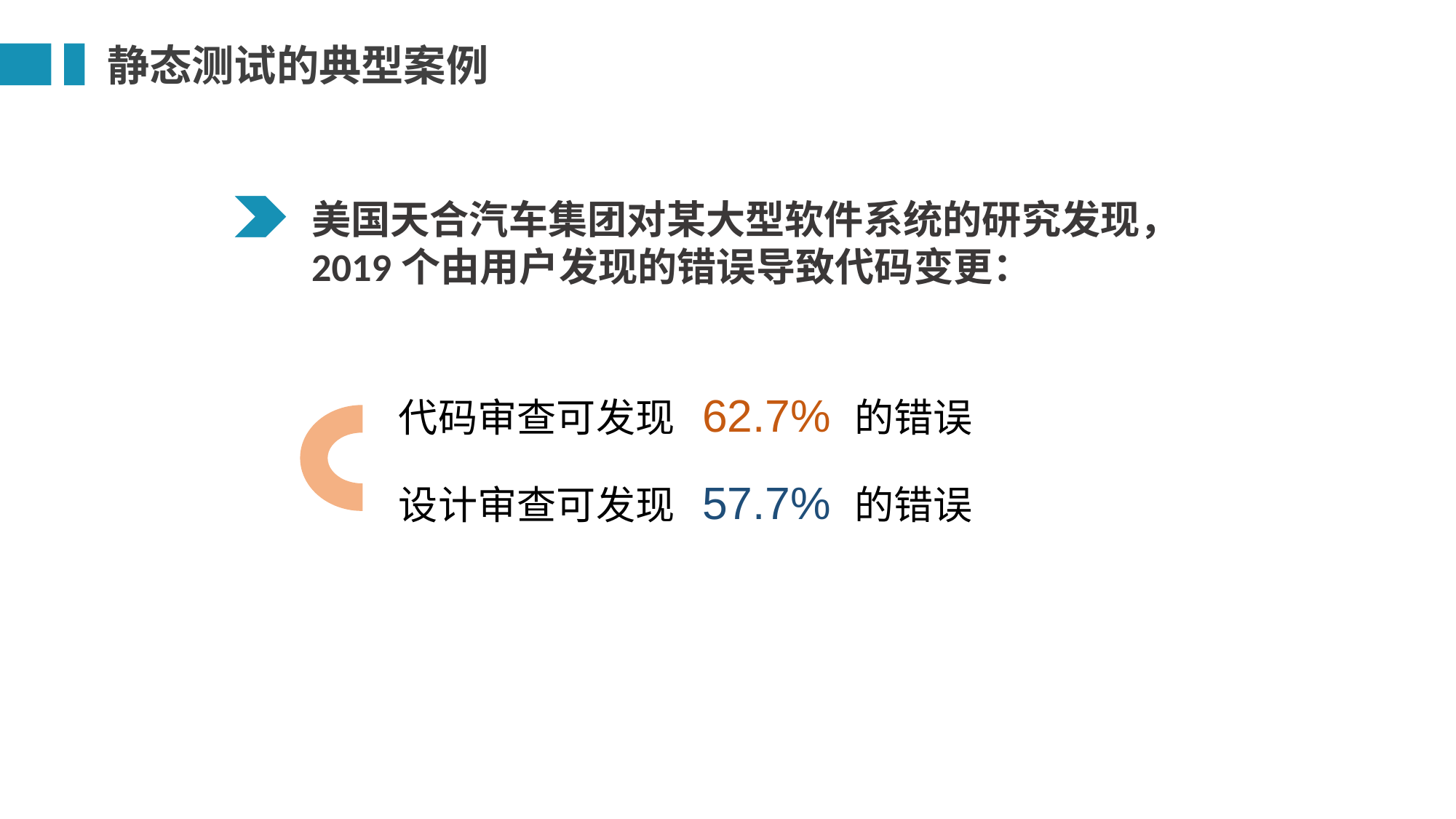

静态测试的典型案例

美国天合汽车集团对某大型软件系统的研究发现，2019个由用户发现的错误导致代码变更：

代码审查可发现  62.7% 的错误
设计审查可发现  57.7% 的错误

15